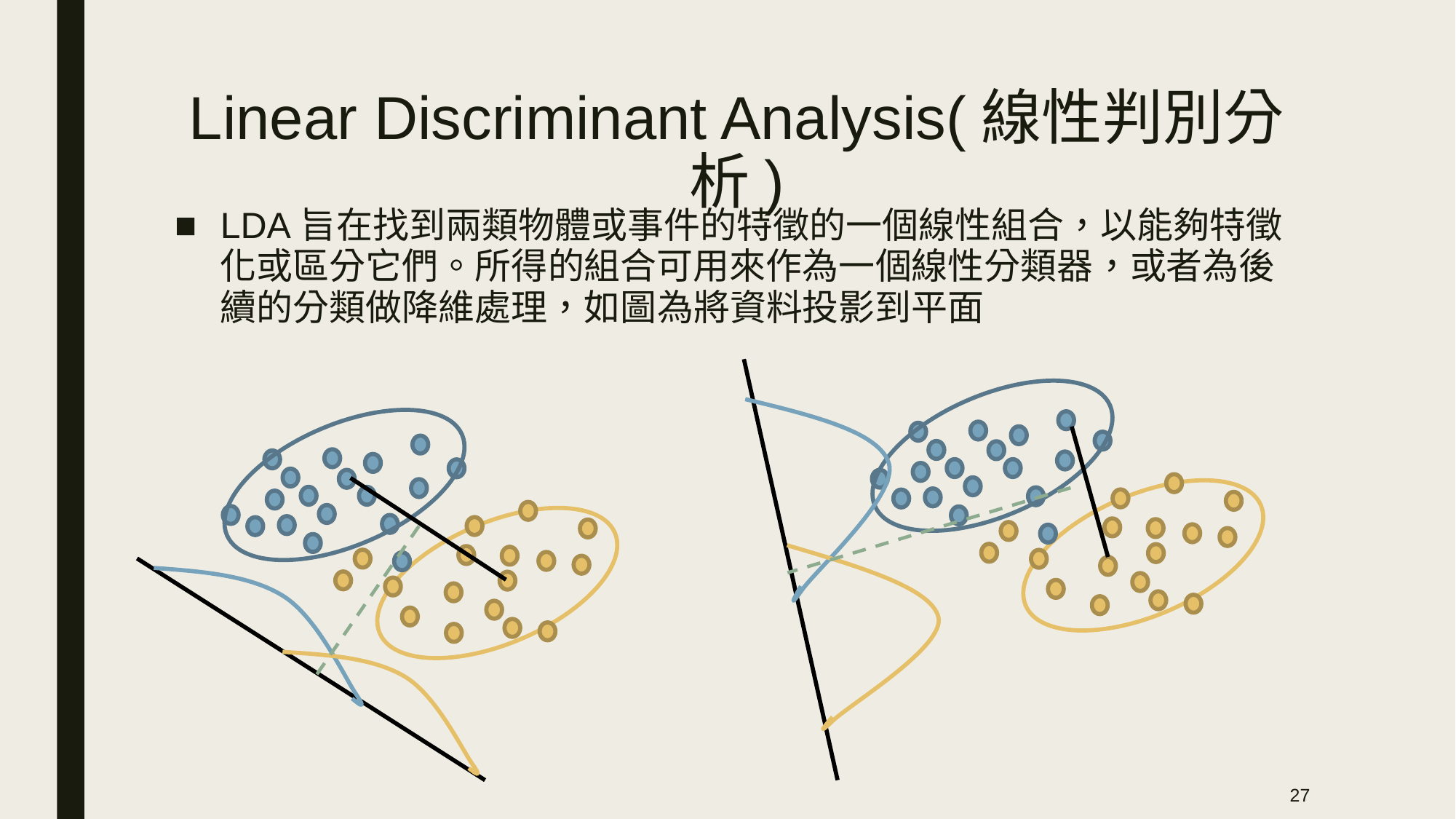

# Linear Discriminant Analysis(線性判別分析)
LDA旨在找到兩類物體或事件的特徵的一個線性組合，以能夠特徵化或區分它們。所得的組合可用來作為一個線性分類器，或者為後續的分類做降維處理，如圖為將資料投影到平面

27